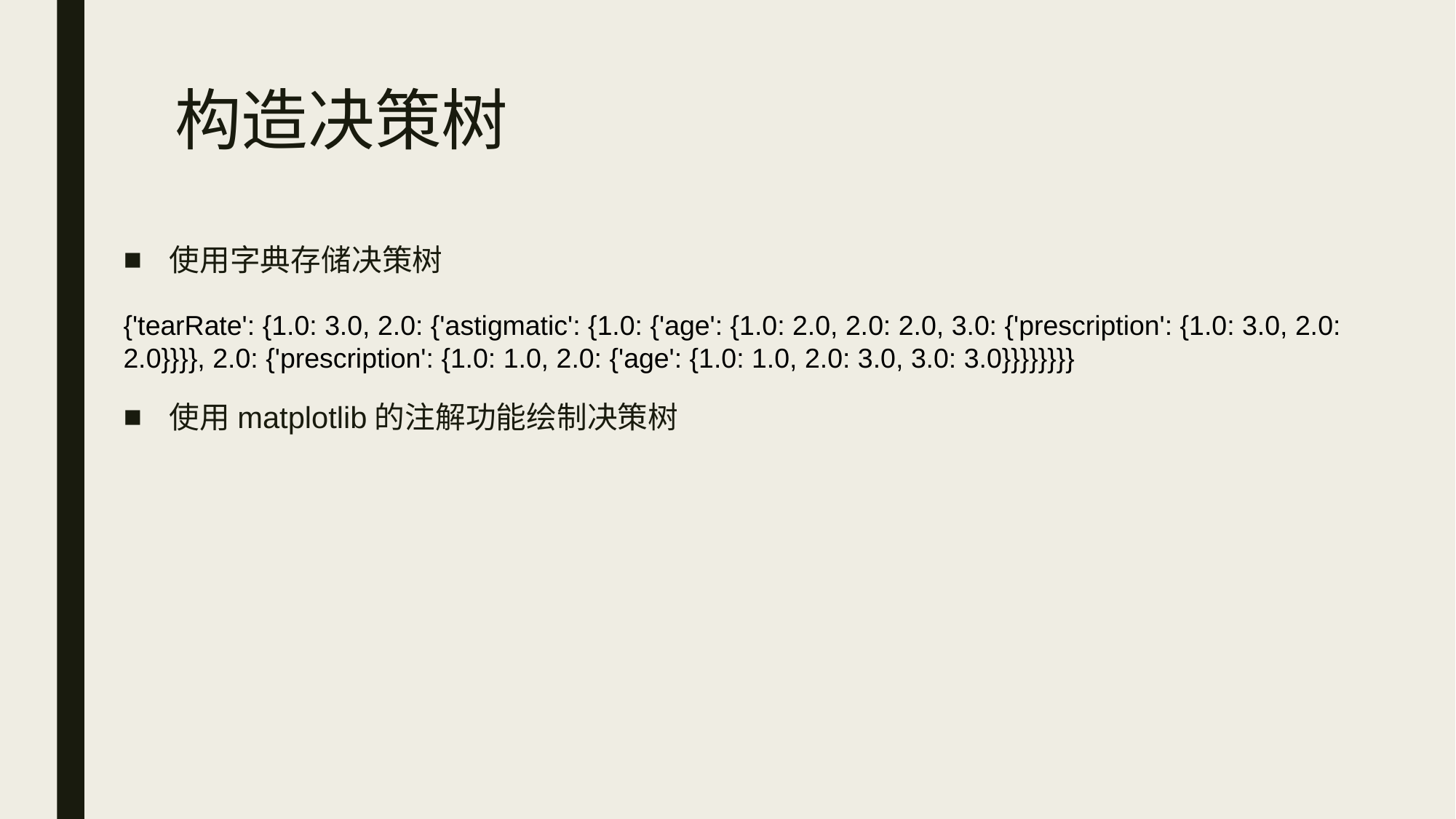

# 构造决策树
使用字典存储决策树

使用matplotlib的注解功能绘制决策树
{'tearRate': {1.0: 3.0, 2.0: {'astigmatic': {1.0: {'age': {1.0: 2.0, 2.0: 2.0, 3.0: {'prescription': {1.0: 3.0, 2.0: 2.0}}}}, 2.0: {'prescription': {1.0: 1.0, 2.0: {'age': {1.0: 1.0, 2.0: 3.0, 3.0: 3.0}}}}}}}}